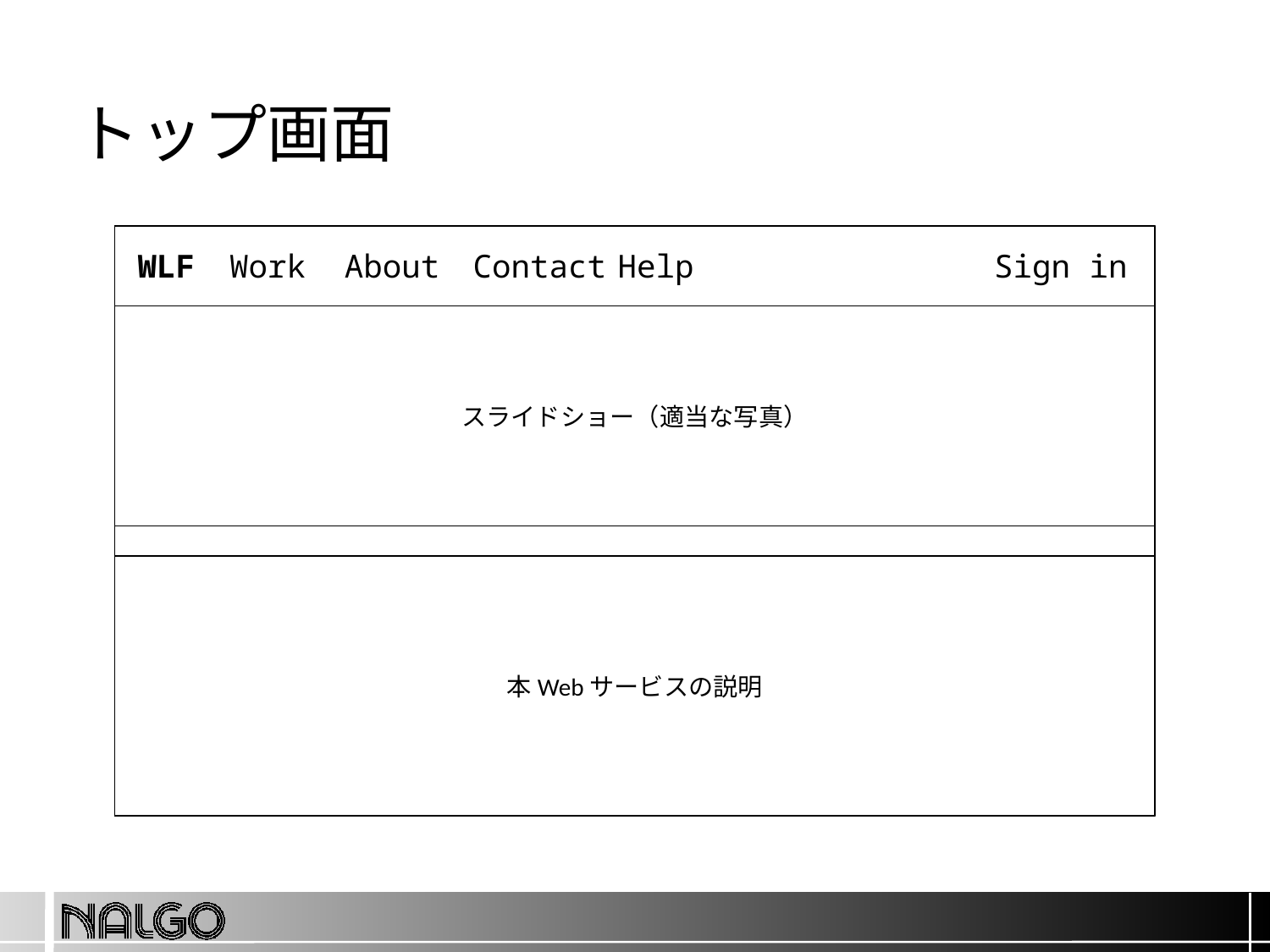

# トップ画面

Help
WLF
Work
Contact
Sign in
About
スライドショー（適当な写真）
本Webサービスの説明